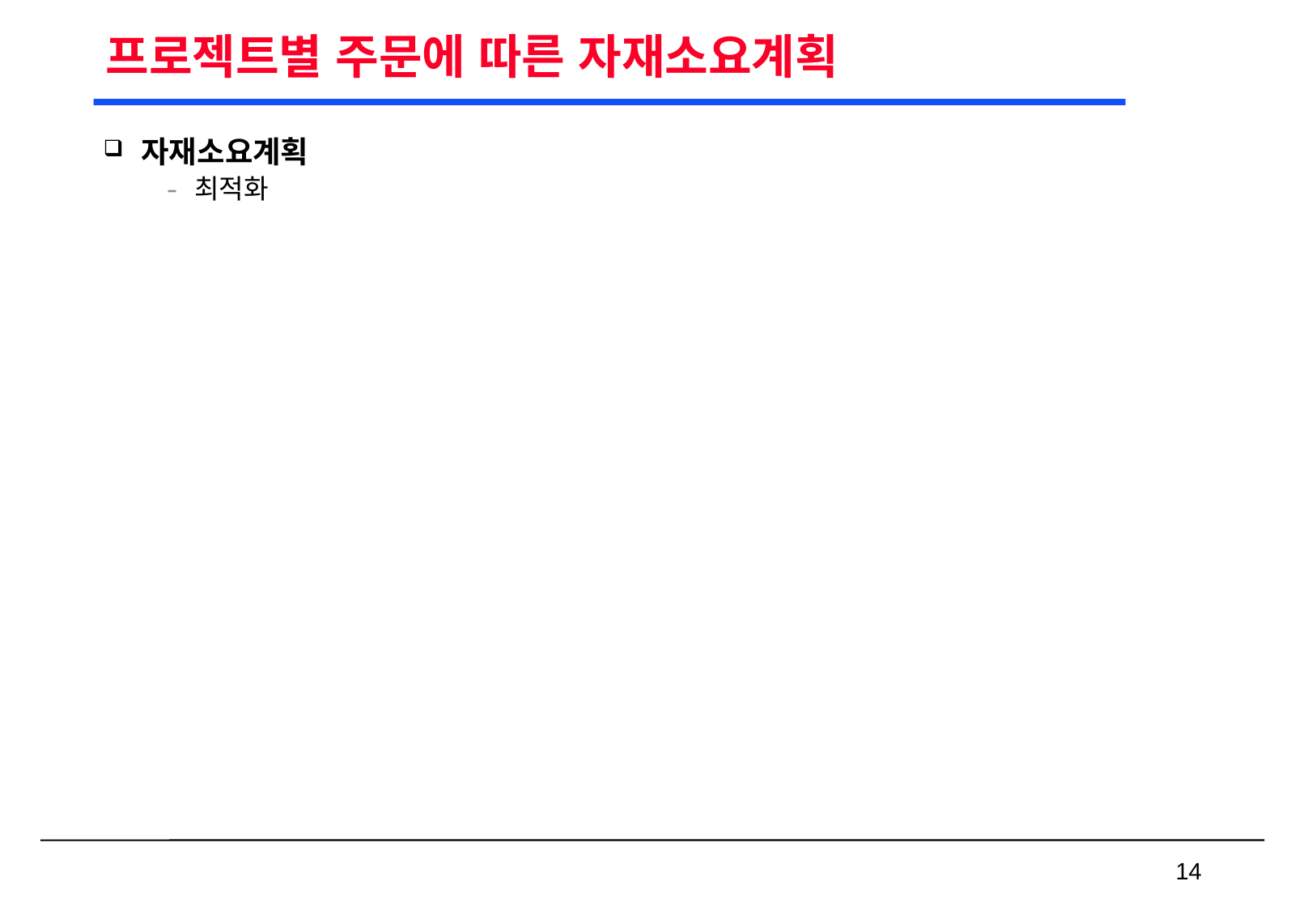

# 프로젝트별 주문에 따른 자재소요계획
자재소요계획
최적화
 14